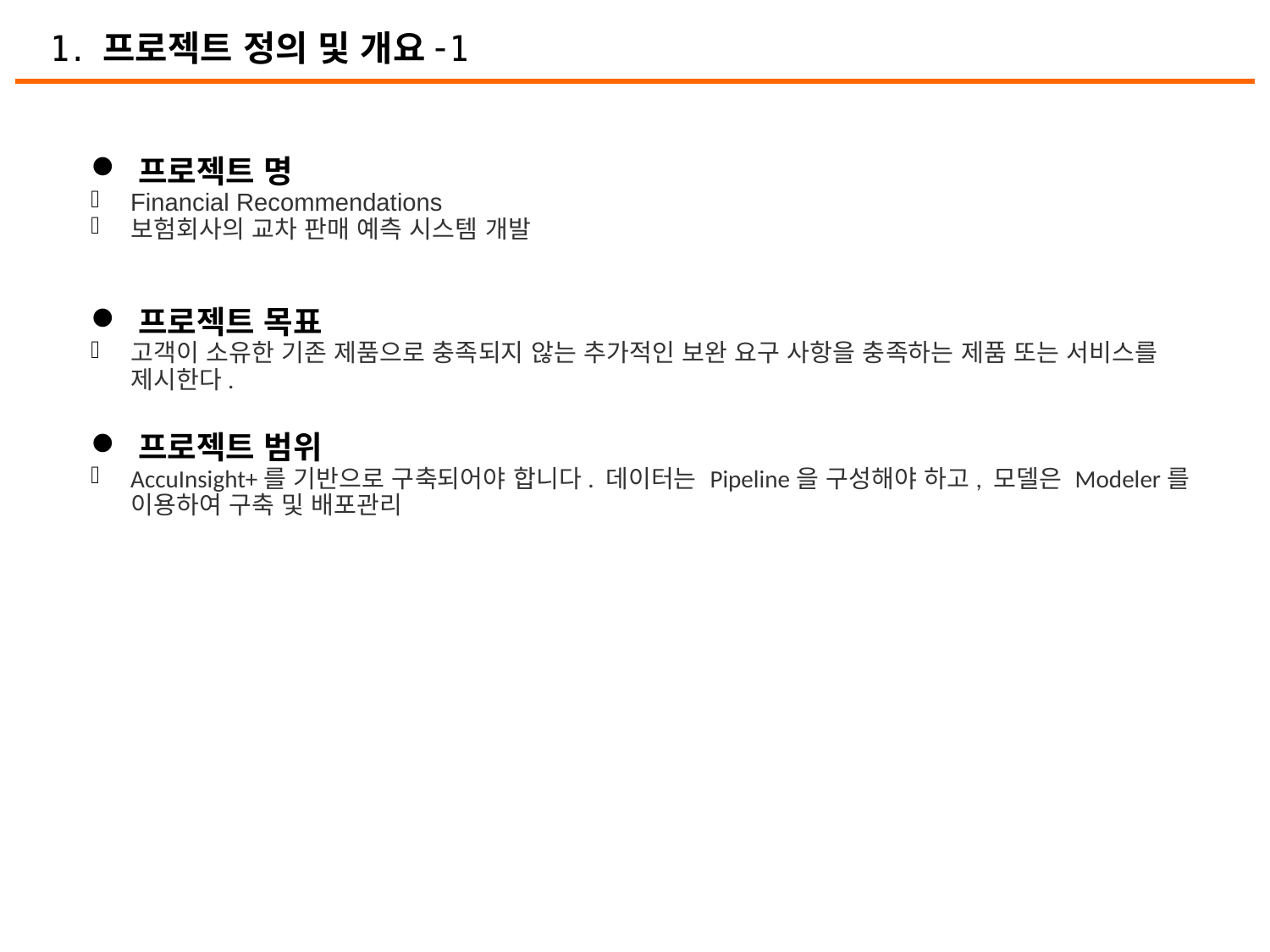

1. 프로젝트 정의 및 개요-1
프로젝트 명
Financial Recommendations
보험회사의 교차 판매 예측 시스템 개발

프로젝트 목표
고객이 소유한 기존 제품으로 충족되지 않는 추가적인 보완 요구 사항을 충족하는 제품 또는 서비스를 제시한다.

프로젝트 범위
AccuInsight+를 기반으로 구축되어야 합니다. 데이터는 Pipeline을 구성해야 하고, 모델은 Modeler를 이용하여 구축 및 배포관리